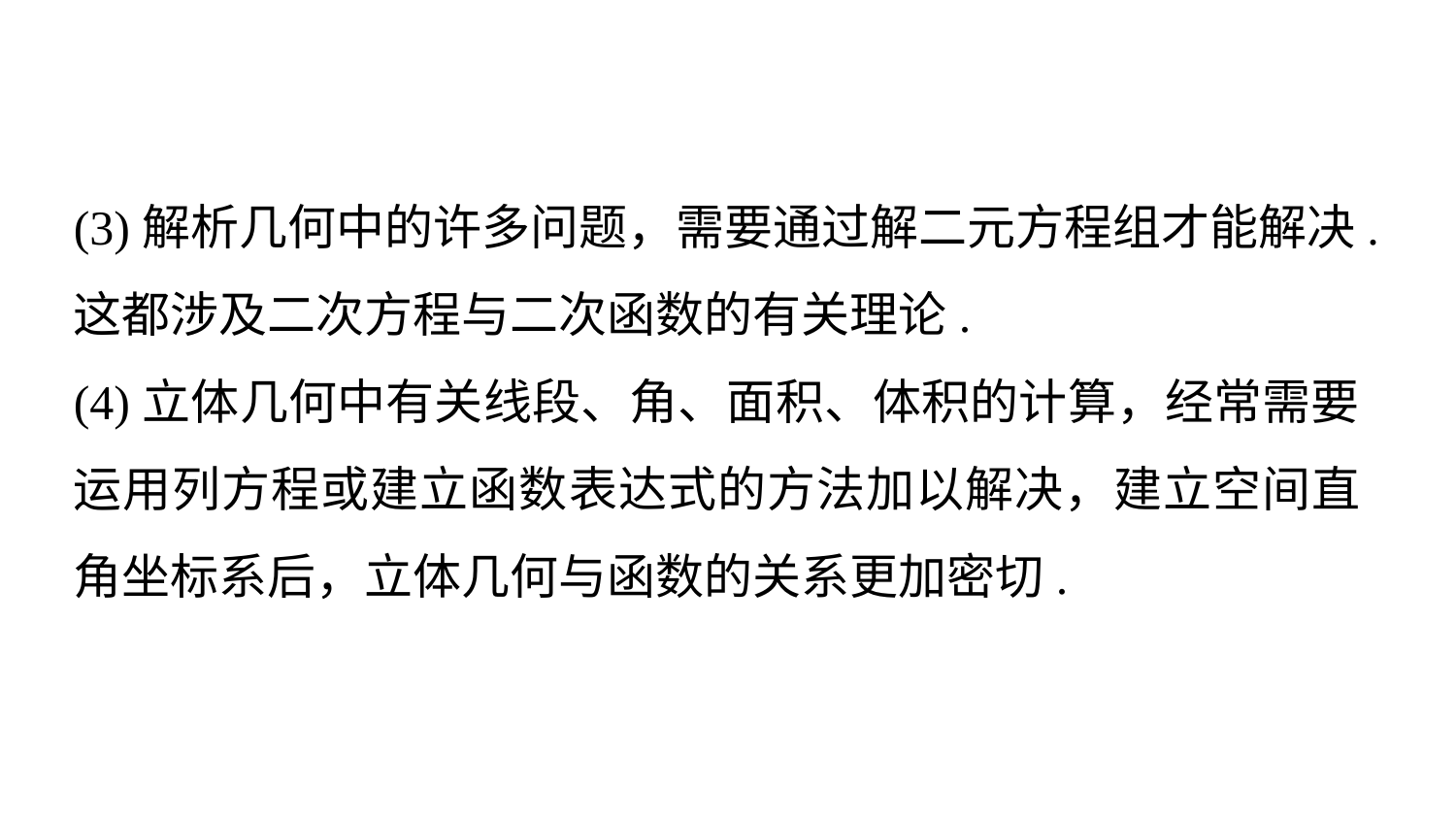

(3)解析几何中的许多问题，需要通过解二元方程组才能解决.这都涉及二次方程与二次函数的有关理论.
(4)立体几何中有关线段、角、面积、体积的计算，经常需要运用列方程或建立函数表达式的方法加以解决，建立空间直角坐标系后，立体几何与函数的关系更加密切.